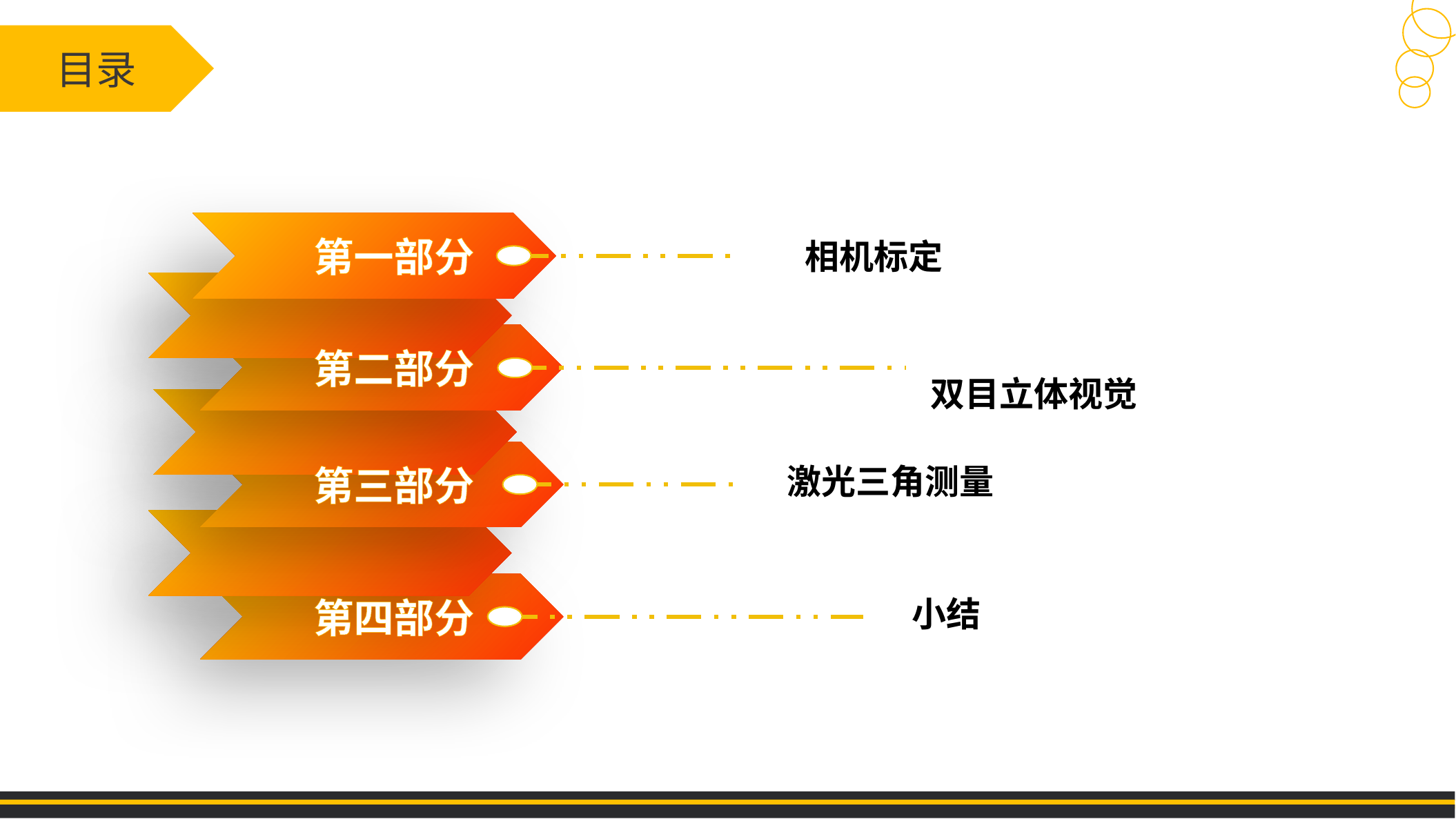

目录

第一部分
相机标定

第二部分

双目立体视觉

激光三角测量
第三部分

小结
第四部分